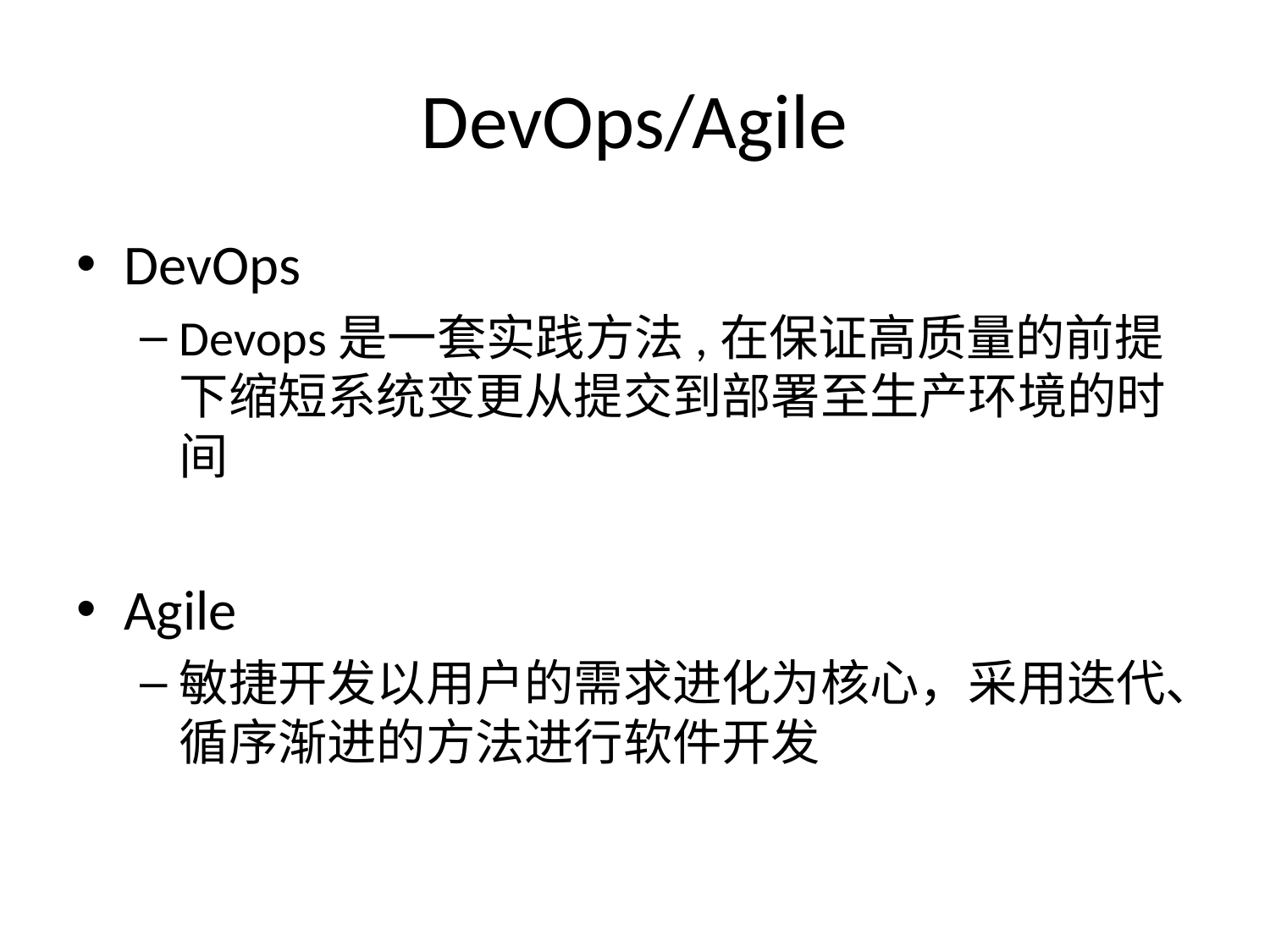

# DevOps/Agile
DevOps
Devops是一套实践方法,在保证高质量的前提下缩短系统变更从提交到部署至生产环境的时间

Agile
敏捷开发以用户的需求进化为核心，采用迭代、循序渐进的方法进行软件开发